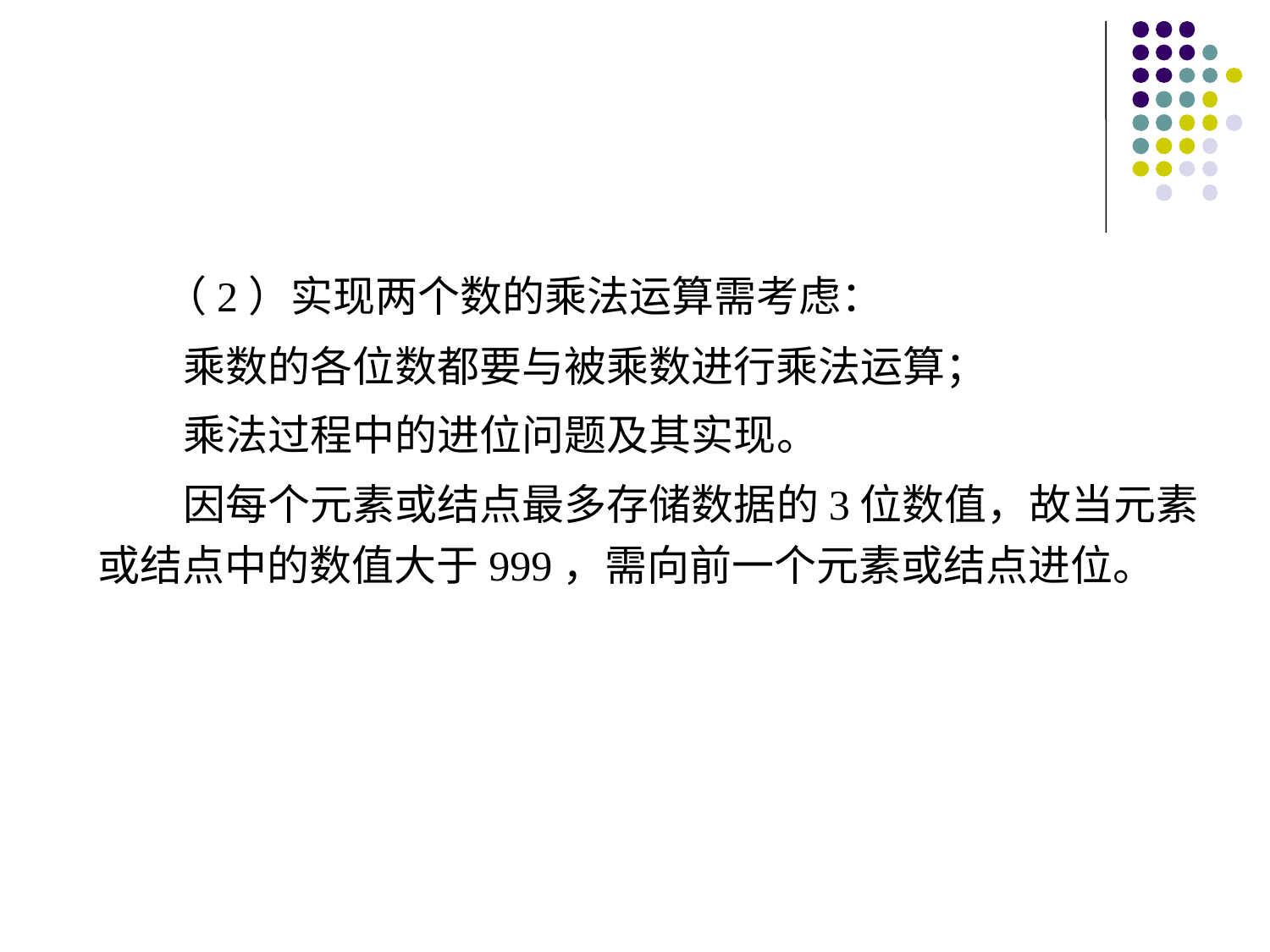

（2）实现两个数的乘法运算需考虑：
         乘数的各位数都要与被乘数进行乘法运算；
         乘法过程中的进位问题及其实现。
         因每个元素或结点最多存储数据的3位数值，故当元素或结点中的数值大于999，需向前一个元素或结点进位。